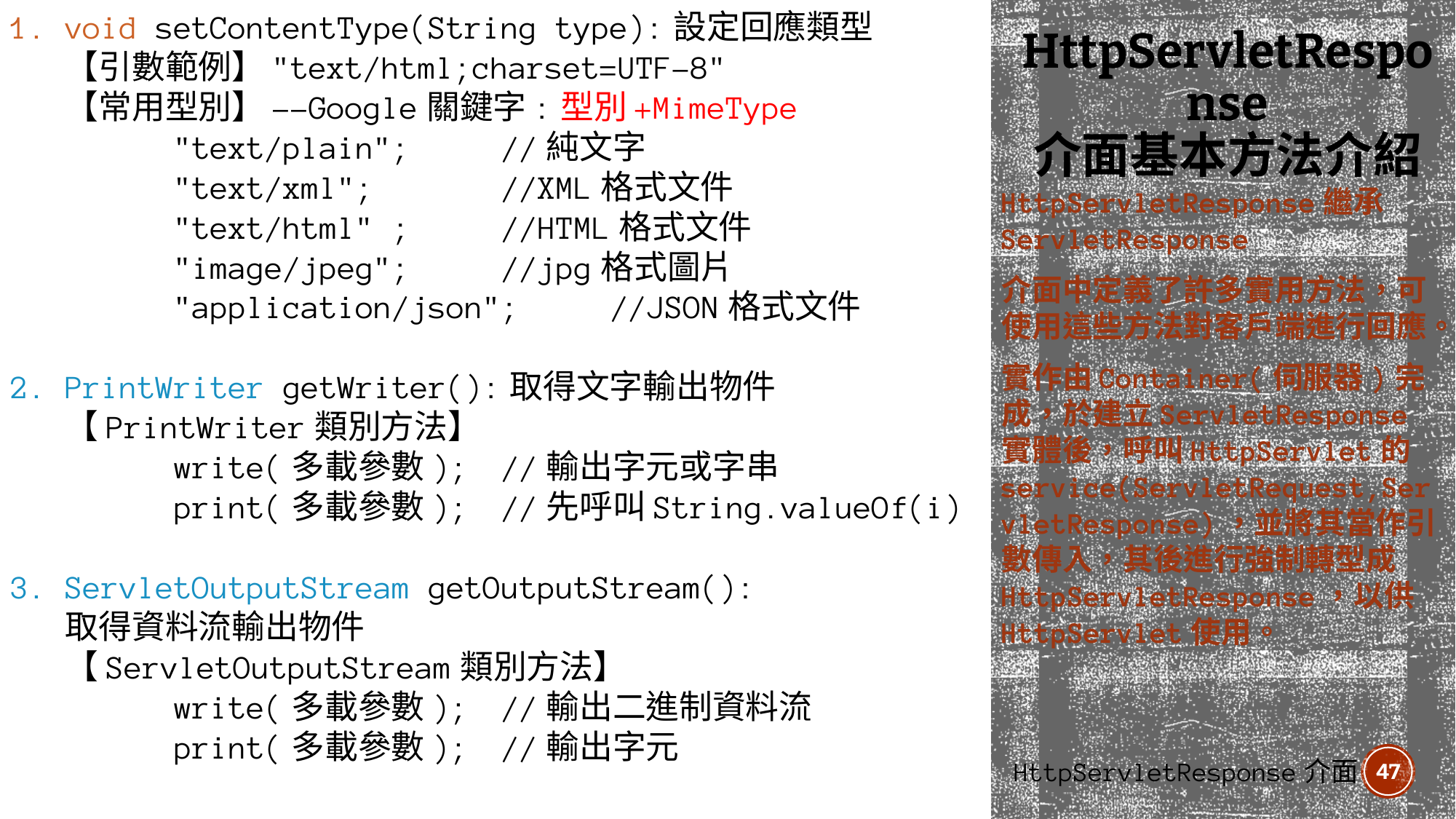

void setContentType(String type):設定回應類型
【引數範例】"text/html;charset=UTF-8"
【常用型別】--Google關鍵字:型別+MimeType
	"text/plain";	//純文字
	"text/xml";		//XML格式文件
	"text/html"	;	//HTML格式文件
	"image/jpeg";	//jpg格式圖片
	"application/json";	//JSON格式文件

PrintWriter getWriter():取得文字輸出物件
【PrintWriter類別方法】
	write(多載參數);	//輸出字元或字串
	print(多載參數);	//先呼叫String.valueOf(i)

ServletOutputStream getOutputStream():
取得資料流輸出物件
【ServletOutputStream類別方法】
	write(多載參數);	//輸出二進制資料流
	print(多載參數);	//輸出字元

HttpServletResponse
介面基本方法介紹
HttpServletResponse繼承ServletResponse
介面中定義了許多實用方法，可使用這些方法對客戶端進行回應。
實作由Container(伺服器)完成，於建立ServletResponse實體後，呼叫HttpServlet的service(ServletRequest,ServletResponse)，並將其當作引數傳入，其後進行強制轉型成HttpServletResponse，以供HttpServlet使用。

HttpServletResponse介面
47